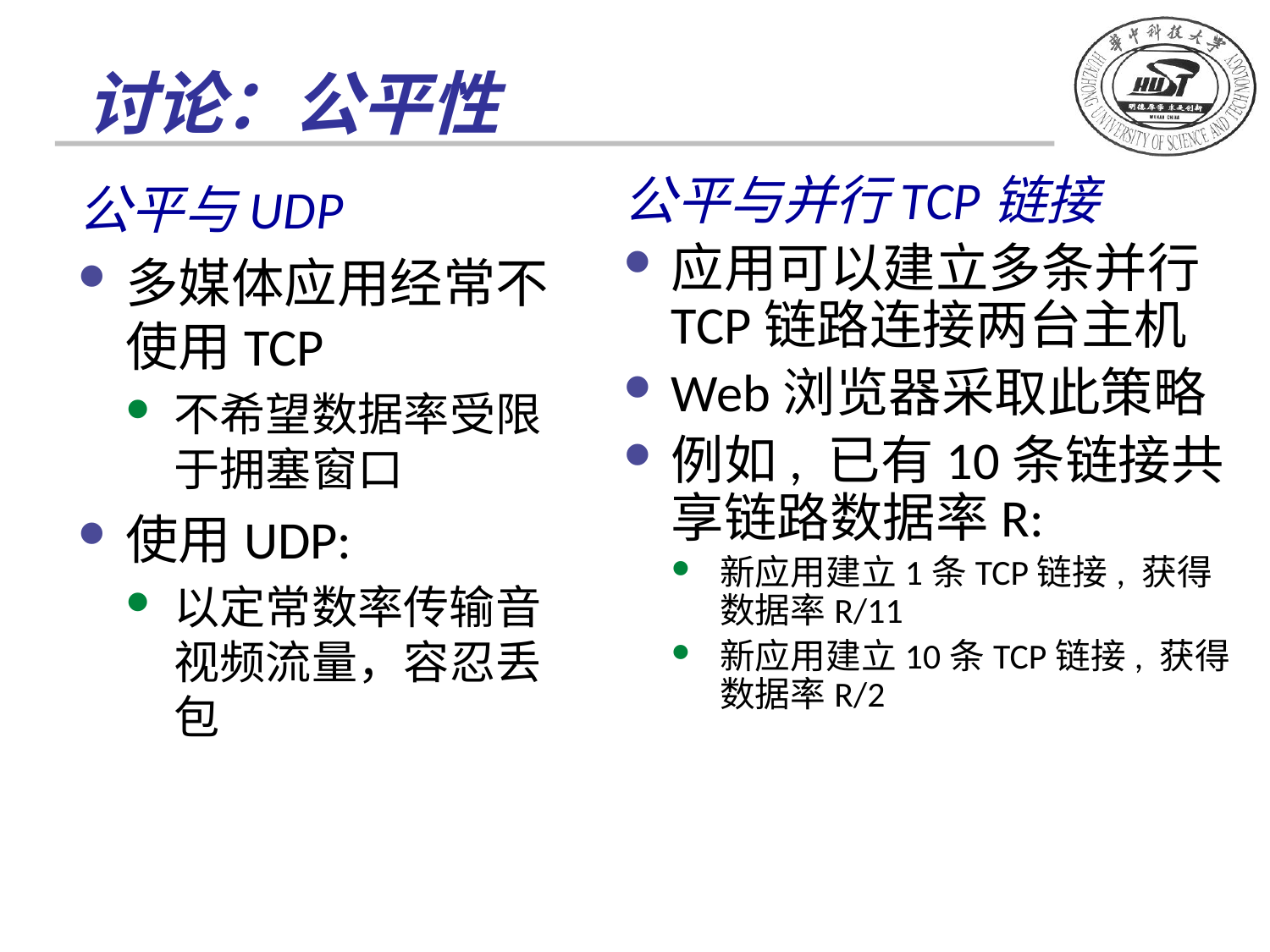

# 讨论：公平性
公平与并行TCP链接
应用可以建立多条并行TCP链路连接两台主机
Web浏览器采取此策略
例如, 已有10条链接共享链路数据率R:
新应用建立1条TCP链接, 获得数据率R/11
新应用建立10条TCP链接, 获得数据率R/2

公平与UDP
多媒体应用经常不使用TCP
不希望数据率受限于拥塞窗口
使用UDP:
以定常数率传输音视频流量，容忍丢包